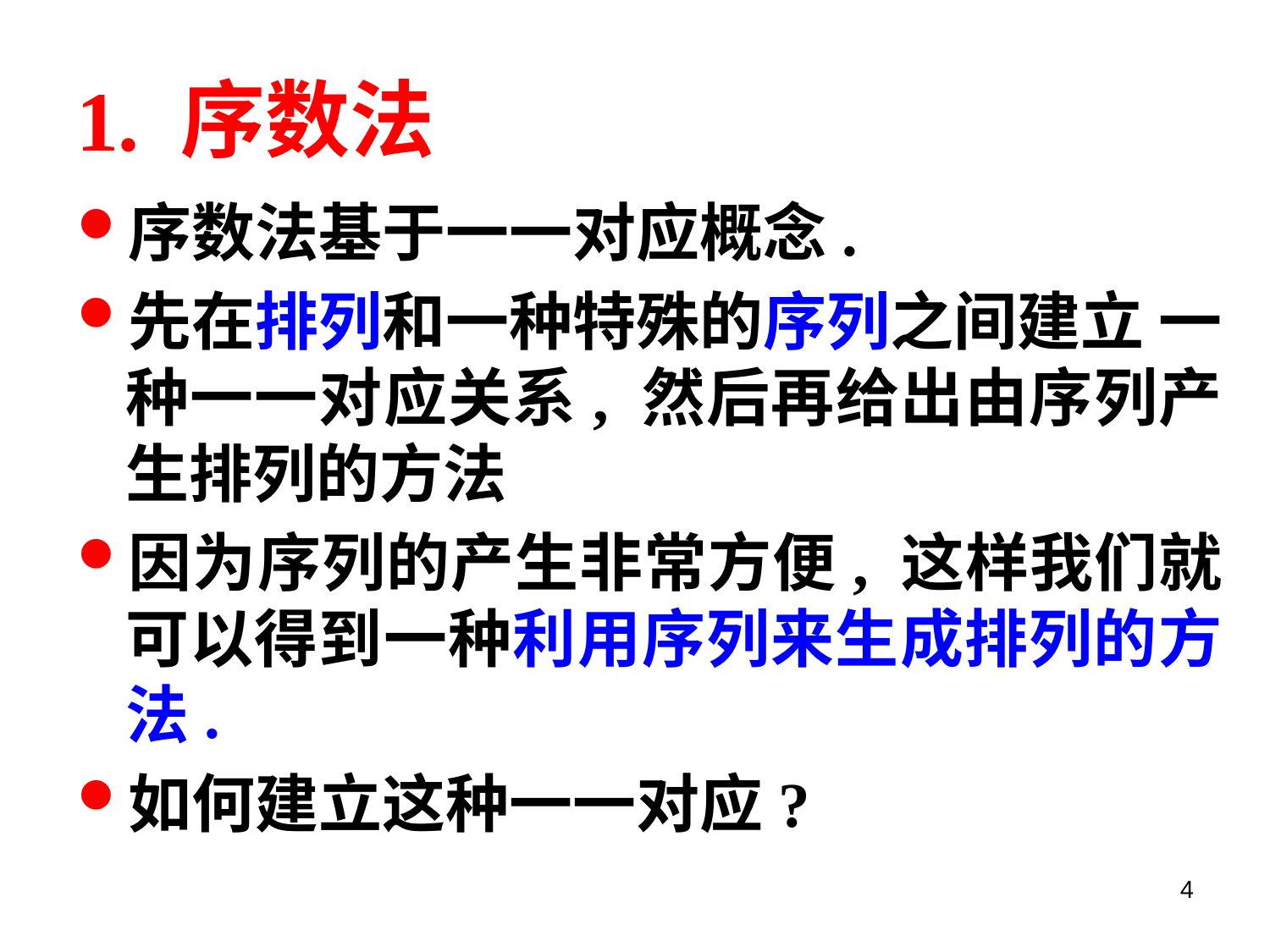

# 1. 序数法
序数法基于一一对应概念.
先在排列和一种特殊的序列之间建立 一种一一对应关系, 然后再给出由序列产生排列的方法
因为序列的产生非常方便, 这样我们就可以得到一种利用序列来生成排列的方法.
如何建立这种一一对应?
4